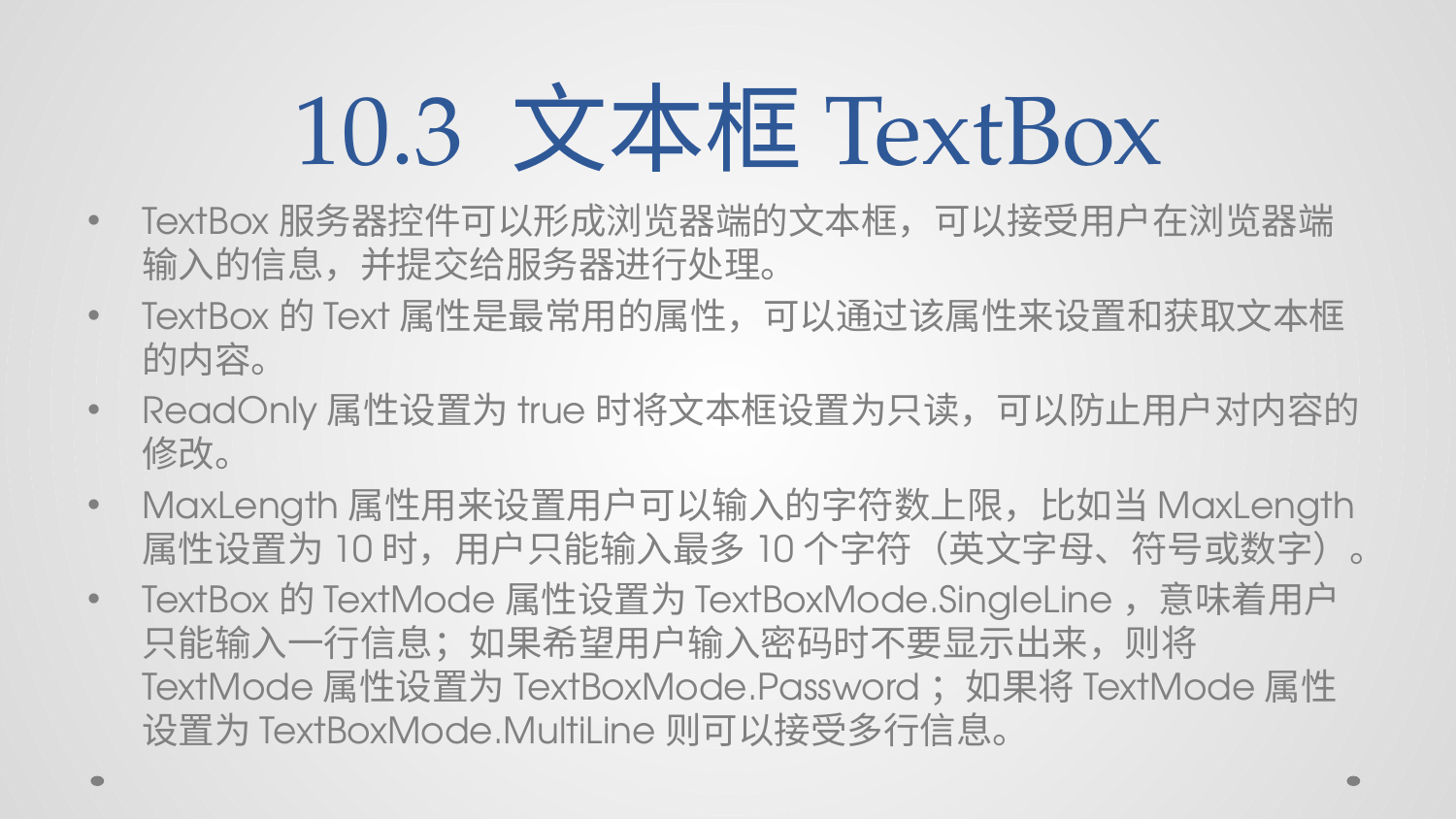

# 10.3 文本框TextBox
TextBox服务器控件可以形成浏览器端的文本框，可以接受用户在浏览器端输入的信息，并提交给服务器进行处理。
TextBox的Text属性是最常用的属性，可以通过该属性来设置和获取文本框的内容。
ReadOnly属性设置为true时将文本框设置为只读，可以防止用户对内容的修改。
MaxLength属性用来设置用户可以输入的字符数上限，比如当MaxLength属性设置为10时，用户只能输入最多10个字符（英文字母、符号或数字）。
TextBox的TextMode属性设置为TextBoxMode.SingleLine，意味着用户只能输入一行信息；如果希望用户输入密码时不要显示出来，则将TextMode属性设置为TextBoxMode.Password；如果将TextMode属性设置为TextBoxMode.MultiLine则可以接受多行信息。